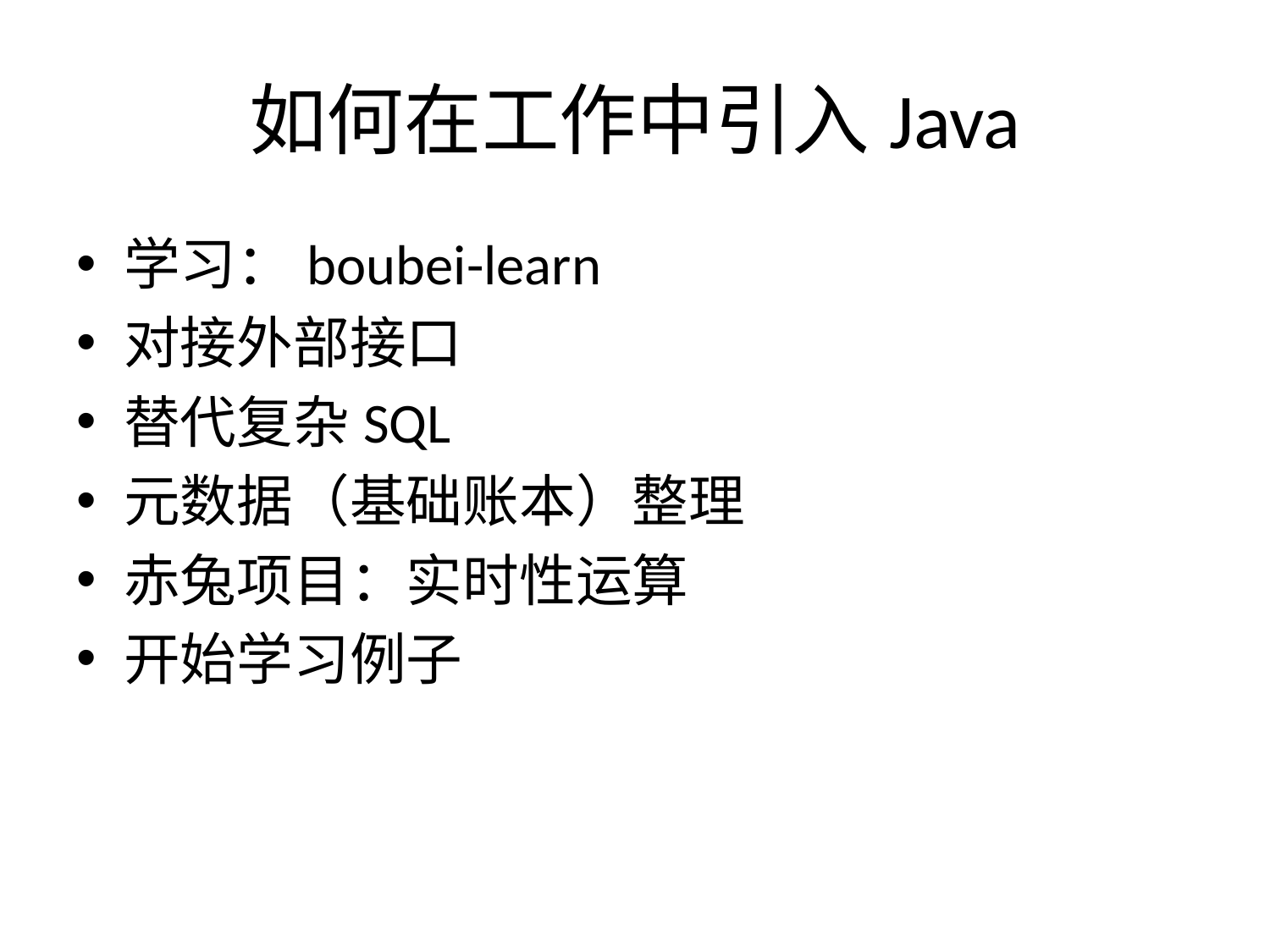

# 如何在工作中引入Java
学习：boubei-learn
对接外部接口
替代复杂SQL
元数据（基础账本）整理
赤兔项目：实时性运算
开始学习例子